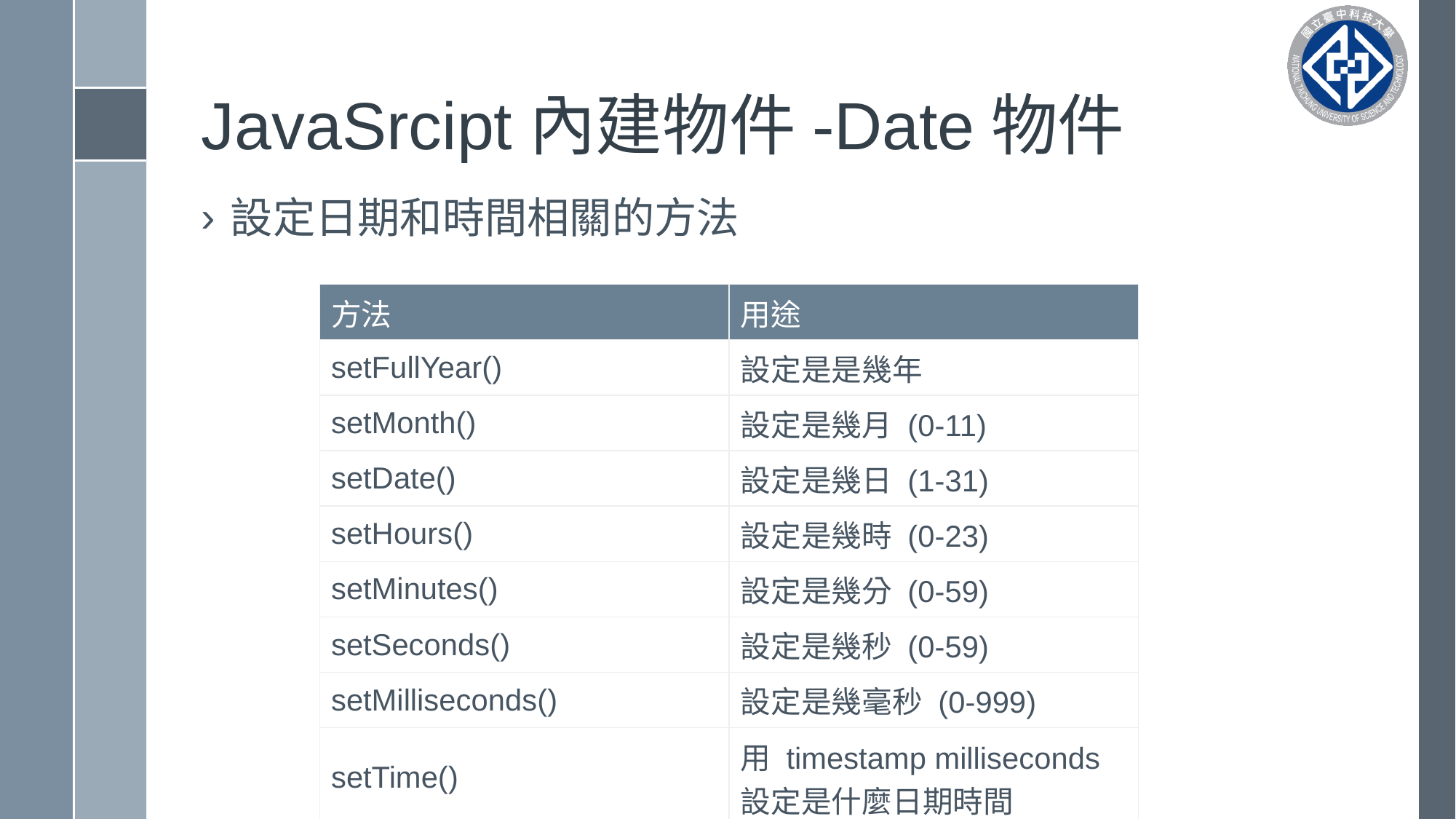

# JavaSrcipt內建物件-Date物件
設定日期和時間相關的方法

| 方法 | 用途 |
| --- | --- |
| setFullYear() | 設定是是幾年 |
| setMonth() | 設定是幾月 (0-11) |
| setDate() | 設定是幾日 (1-31) |
| setHours() | 設定是幾時 (0-23) |
| setMinutes() | 設定是幾分 (0-59) |
| setSeconds() | 設定是幾秒 (0-59) |
| setMilliseconds() | 設定是幾毫秒 (0-999) |
| setTime() | 用 timestamp milliseconds 設定是什麼日期時間 |